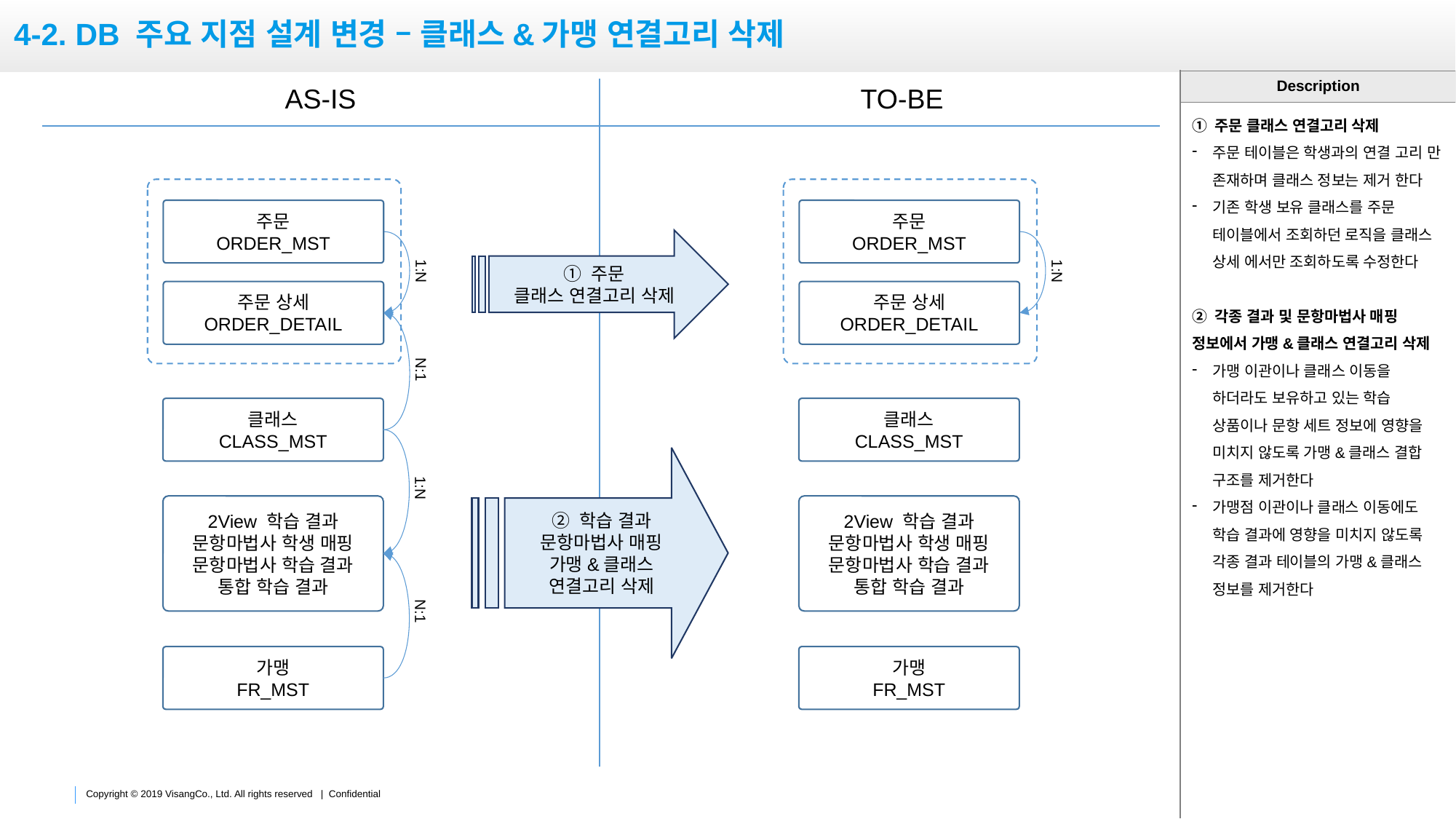

# 4-2. db 주요 지점 설계 변경 – 클래스&가맹 연결고리 삭제
TO-BE
AS-IS
① 주문 클래스 연결고리 삭제
주문 테이블은 학생과의 연결 고리 만 존재하며 클래스 정보는 제거 한다
기존 학생 보유 클래스를 주문 테이블에서 조회하던 로직을 클래스 상세 에서만 조회하도록 수정한다

② 각종 결과 및 문항마법사 매핑 정보에서 가맹&클래스 연결고리 삭제
가맹 이관이나 클래스 이동을 하더라도 보유하고 있는 학습 상품이나 문항 세트 정보에 영향을 미치지 않도록 가맹&클래스 결합 구조를 제거한다
가맹점 이관이나 클래스 이동에도 학습 결과에 영향을 미치지 않도록 각종 결과 테이블의 가맹&클래스 정보를 제거한다

주문
ORDER_MST
주문 상세
ORDER_DETAIL

주문
ORDER_MST
주문 상세
ORDER_DETAIL
① 주문
클래스 연결고리 삭제
1:N
1:N
N:1
클래스
CLASS_MST
클래스
CLASS_MST
② 학습 결과
문항마법사 매핑
가맹&클래스
연결고리 삭제
1:N
2View 학습 결과
문항마법사 학생 매핑
문항마법사 학습 결과
통합 학습 결과
2View 학습 결과
문항마법사 학생 매핑
문항마법사 학습 결과
통합 학습 결과
N:1
가맹
FR_MST
가맹
FR_MST